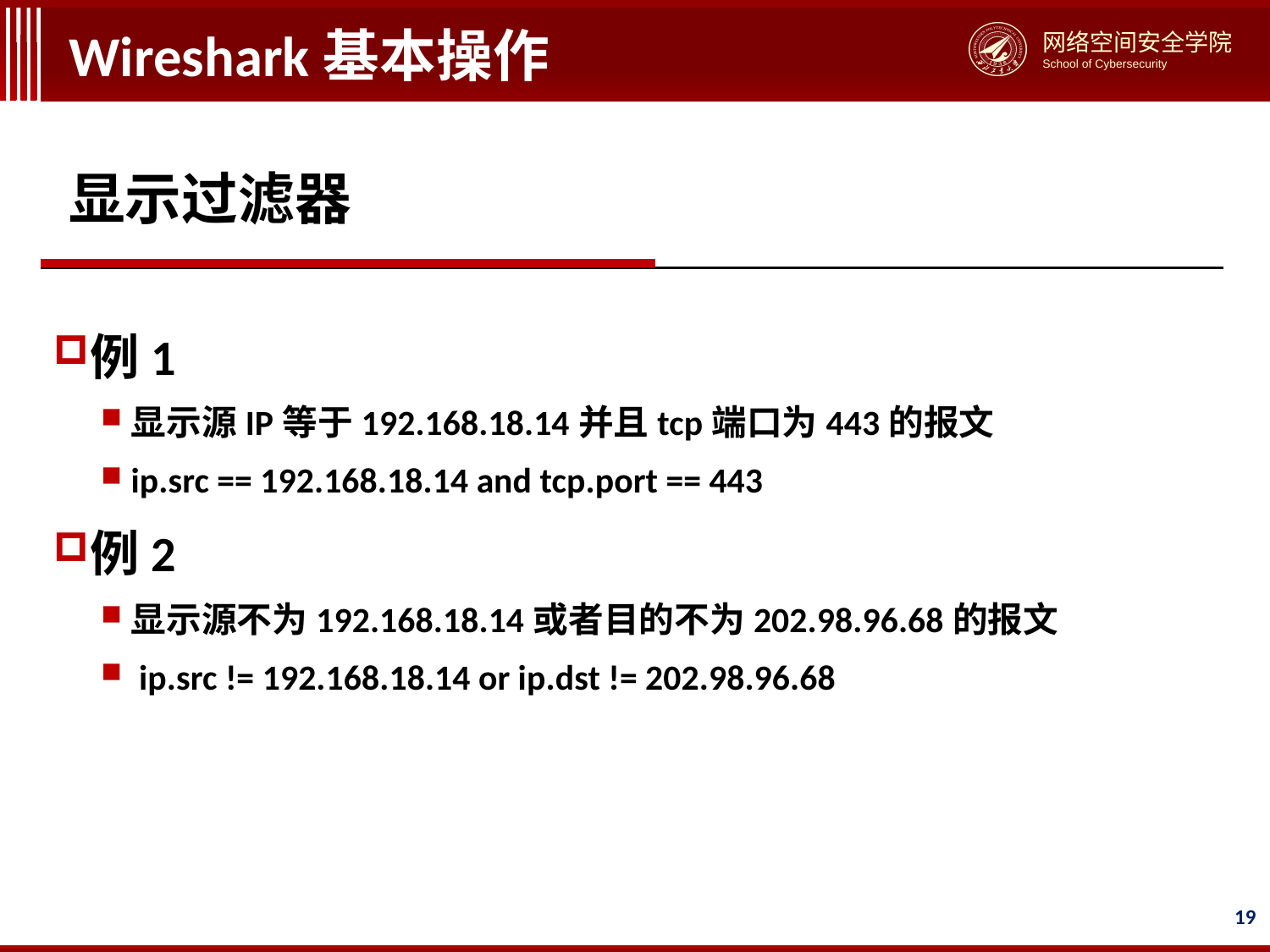

# Wireshark基本操作
显示过滤器
例1
显示源IP等于192.168.18.14并且tcp端口为443的报文
ip.src == 192.168.18.14 and tcp.port == 443
例2
显示源不为192.168.18.14或者目的不为202.98.96.68的报文
 ip.src != 192.168.18.14 or ip.dst != 202.98.96.68